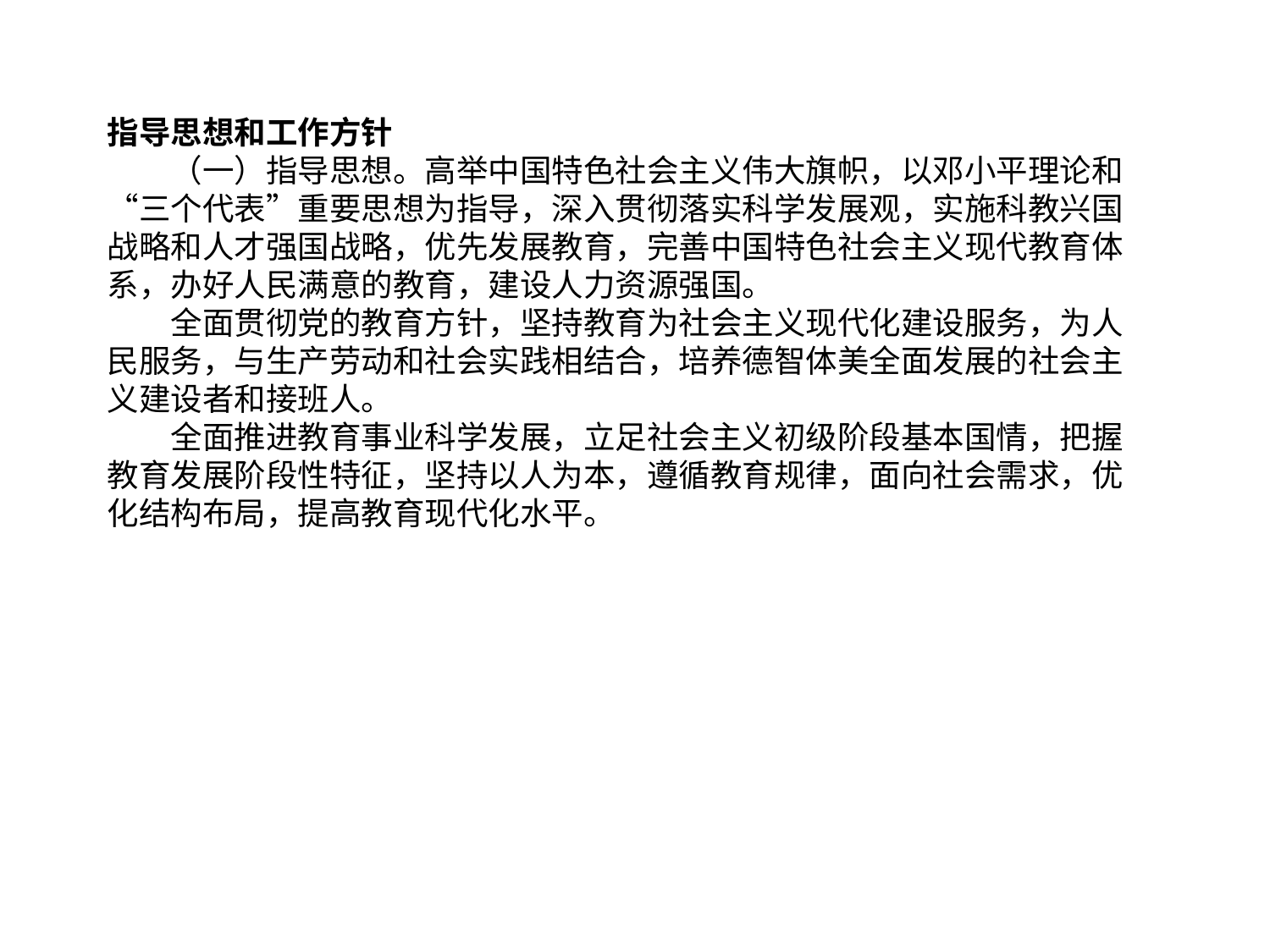

指导思想和工作方针
　　（一）指导思想。高举中国特色社会主义伟大旗帜，以邓小平理论和“三个代表”重要思想为指导，深入贯彻落实科学发展观，实施科教兴国战略和人才强国战略，优先发展教育，完善中国特色社会主义现代教育体系，办好人民满意的教育，建设人力资源强国。
　　全面贯彻党的教育方针，坚持教育为社会主义现代化建设服务，为人民服务，与生产劳动和社会实践相结合，培养德智体美全面发展的社会主义建设者和接班人。
　　全面推进教育事业科学发展，立足社会主义初级阶段基本国情，把握教育发展阶段性特征，坚持以人为本，遵循教育规律，面向社会需求，优化结构布局，提高教育现代化水平。